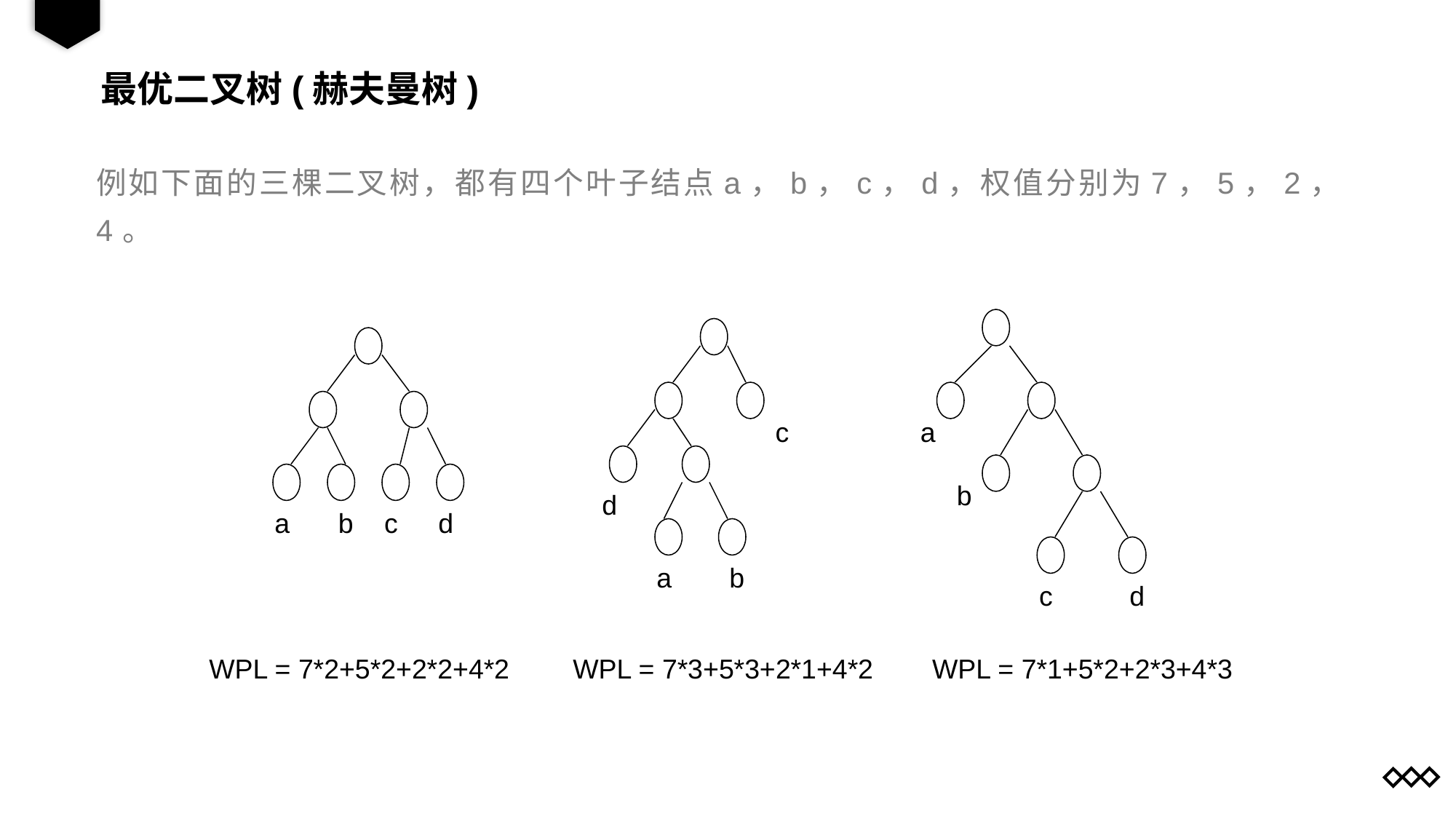

最优二叉树(赫夫曼树)
例如下面的三棵二叉树，都有四个叶子结点a，b，c，d，权值分别为7，5，2，4。

c
a

b
d

a
b
c
d

a
b
c
d
WPL = 7*2+5*2+2*2+4*2
WPL = 7*3+5*3+2*1+4*2
WPL = 7*1+5*2+2*3+4*3